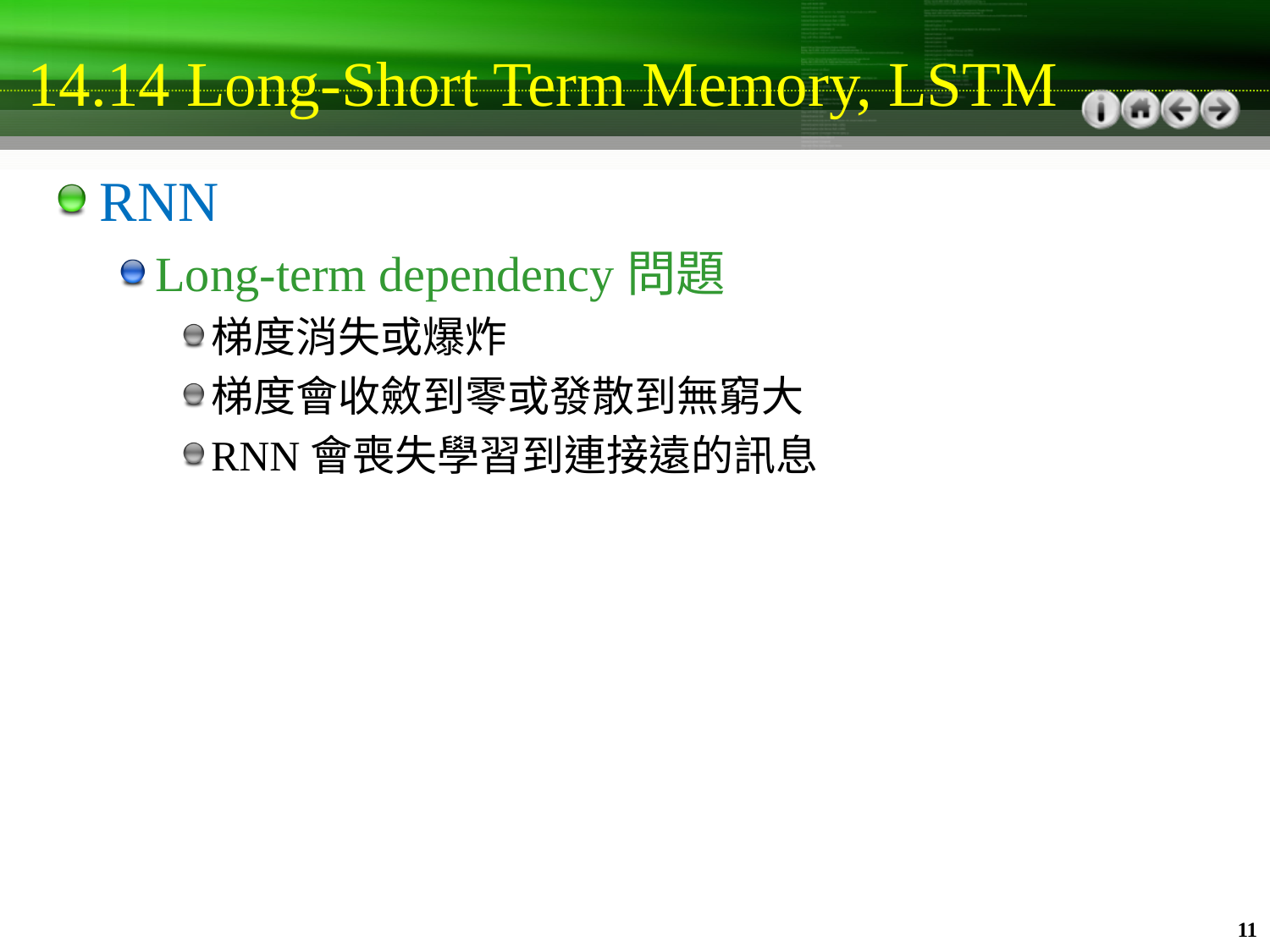

# 14.14 Long-Short Term Memory, LSTM
RNN
Long-term dependency問題
梯度消失或爆炸
梯度會收斂到零或發散到無窮大
RNN會喪失學習到連接遠的訊息